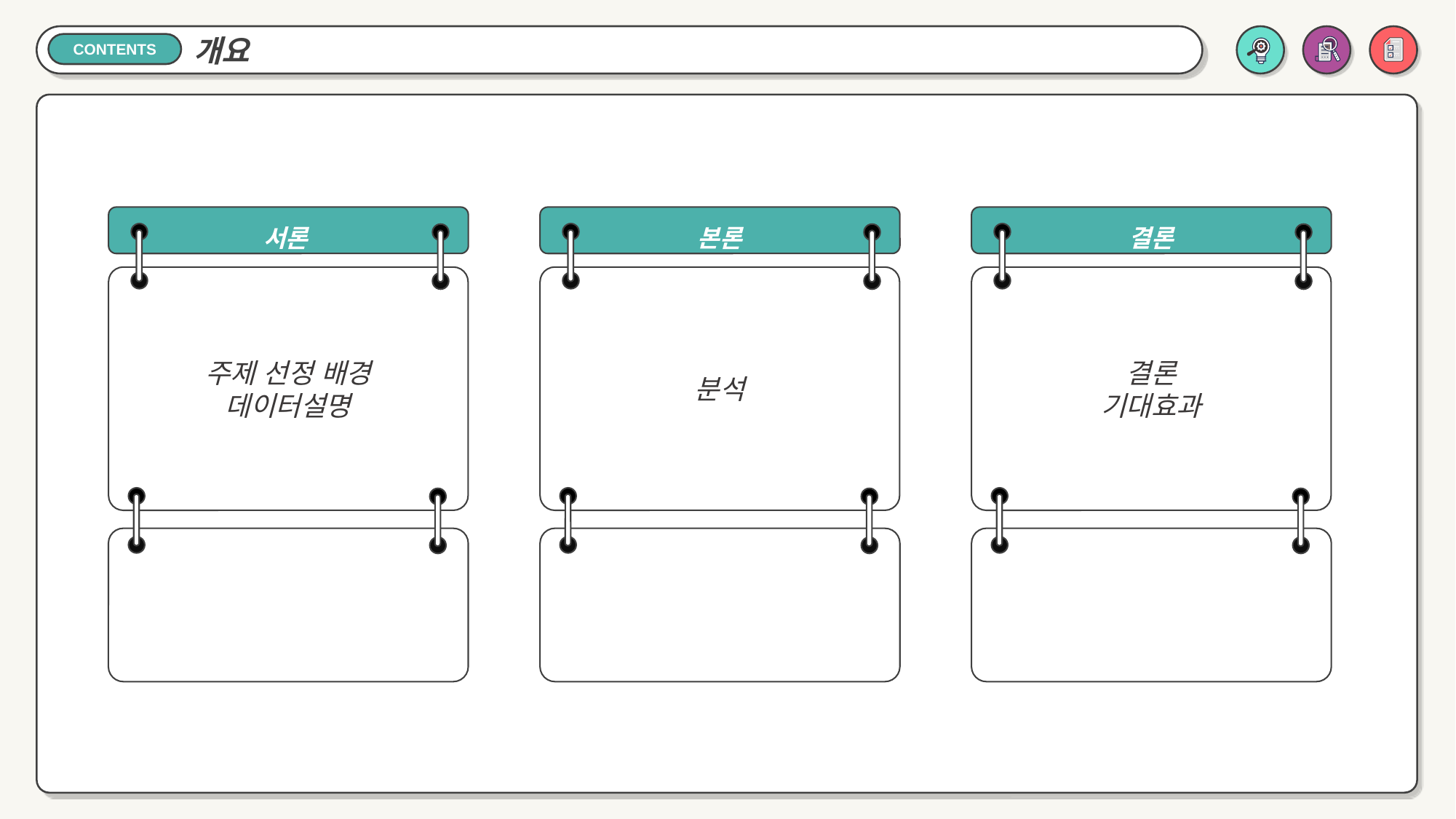

개요

CONTENTS

서론

본론

결론

주제 선정 배경
데이터설명
분석
결론
기대효과